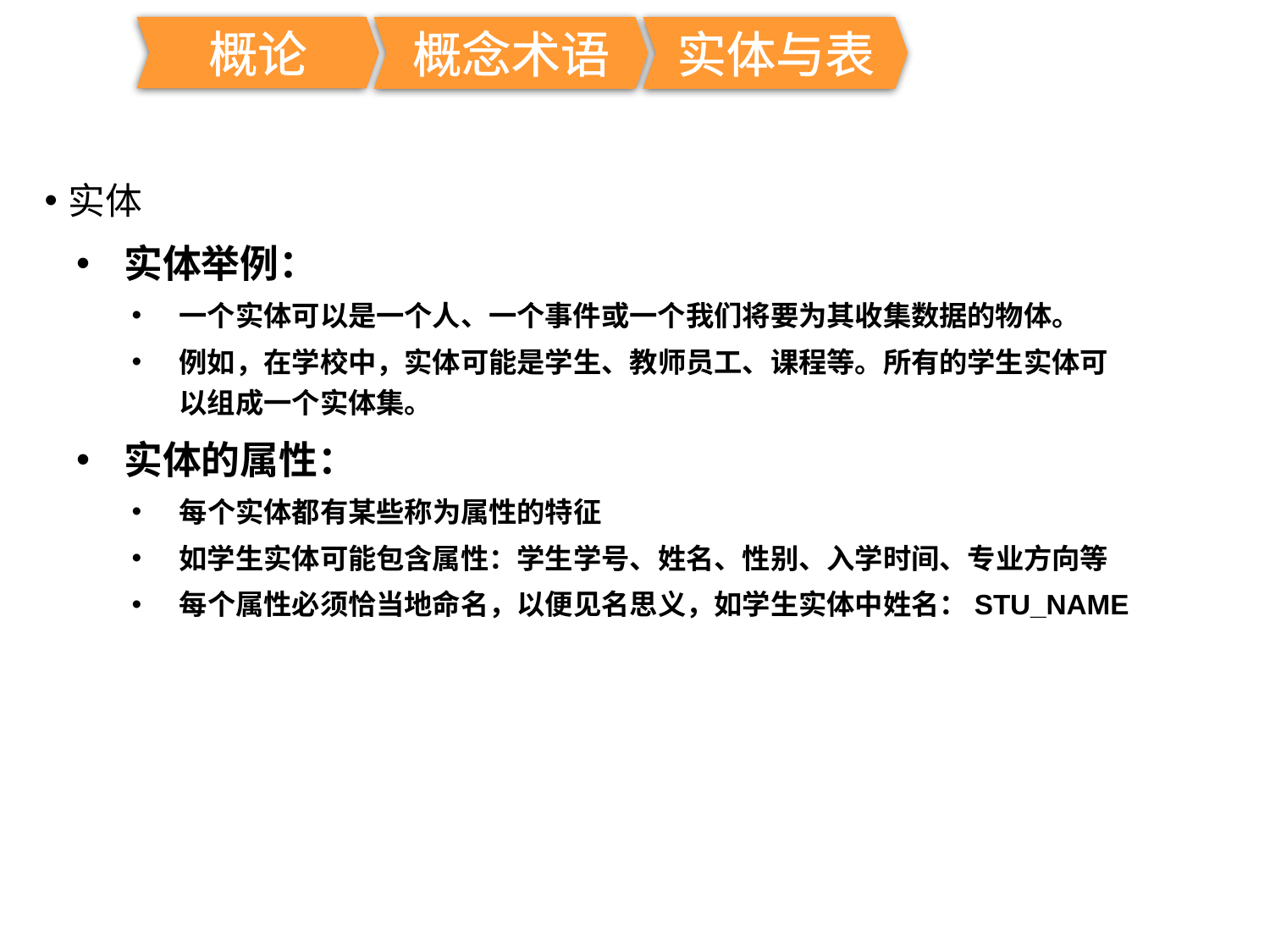

概论
概念术语
实体与表
实体
实体举例：
一个实体可以是一个人、一个事件或一个我们将要为其收集数据的物体。
例如，在学校中，实体可能是学生、教师员工、课程等。所有的学生实体可以组成一个实体集。
实体的属性：
每个实体都有某些称为属性的特征
如学生实体可能包含属性：学生学号、姓名、性别、入学时间、专业方向等
每个属性必须恰当地命名，以便见名思义，如学生实体中姓名：STU_NAME